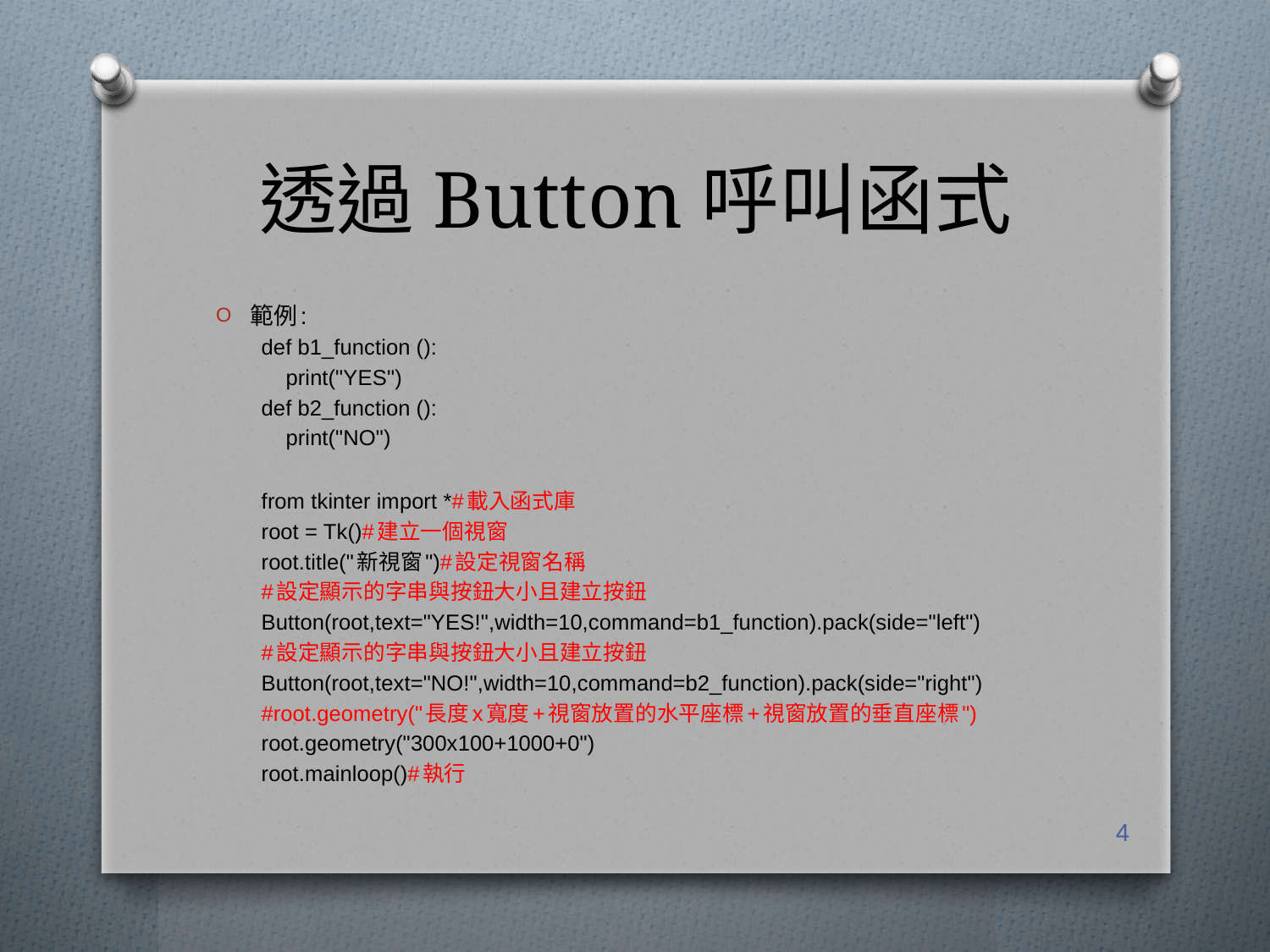

# 透過Button呼叫函式
範例:
def b1_function ():
    print("YES")
def b2_function ():
    print("NO")

from tkinter import *#載入函式庫
root = Tk()#建立一個視窗
root.title("新視窗")#設定視窗名稱
#設定顯示的字串與按鈕大小且建立按鈕
Button(root,text="YES!",width=10,command=b1_function).pack(side="left")
#設定顯示的字串與按鈕大小且建立按鈕
Button(root,text="NO!",width=10,command=b2_function).pack(side="right")
#root.geometry("長度x寬度+視窗放置的水平座標+視窗放置的垂直座標")
root.geometry("300x100+1000+0")
root.mainloop()#執行

4